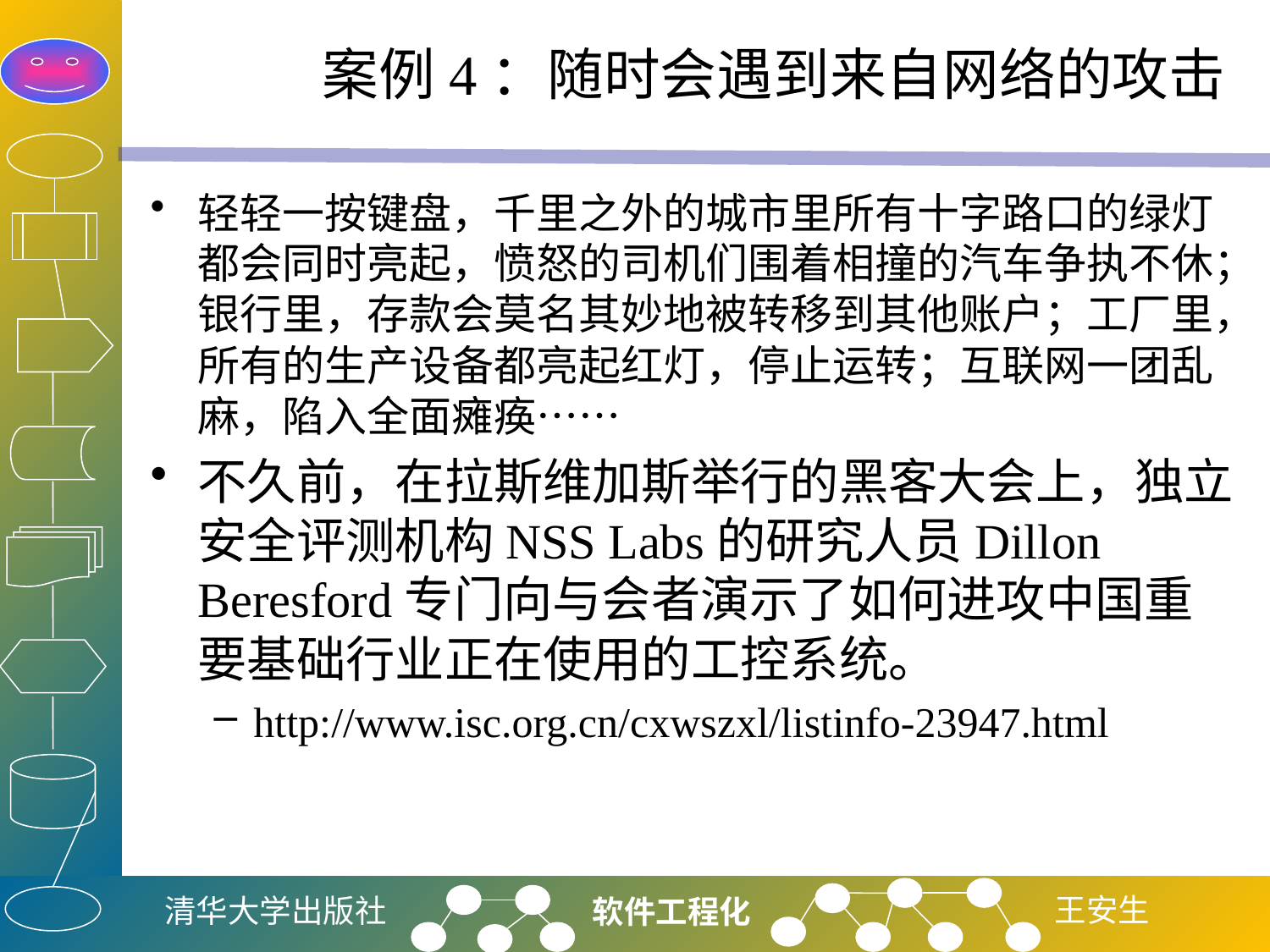

# 案例4：随时会遇到来自网络的攻击
轻轻一按键盘，千里之外的城市里所有十字路口的绿灯都会同时亮起，愤怒的司机们围着相撞的汽车争执不休；银行里，存款会莫名其妙地被转移到其他账户；工厂里，所有的生产设备都亮起红灯，停止运转；互联网一团乱麻，陷入全面瘫痪……
不久前，在拉斯维加斯举行的黑客大会上，独立安全评测机构NSS Labs的研究人员Dillon Beresford专门向与会者演示了如何进攻中国重要基础行业正在使用的工控系统。
http://www.isc.org.cn/cxwszxl/listinfo-23947.html